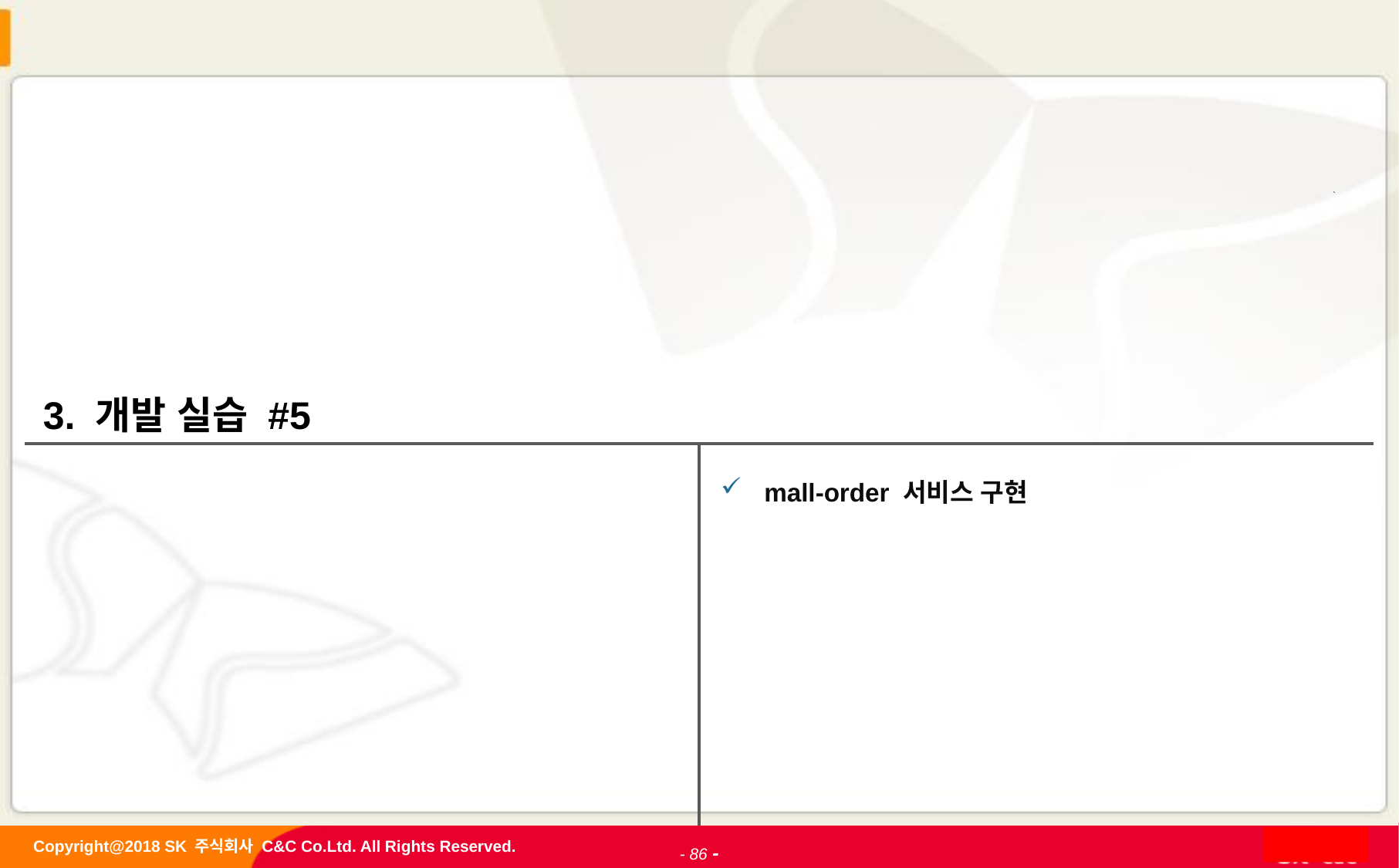

# 3. 개발 실습 #5

mall-order 서비스 구현